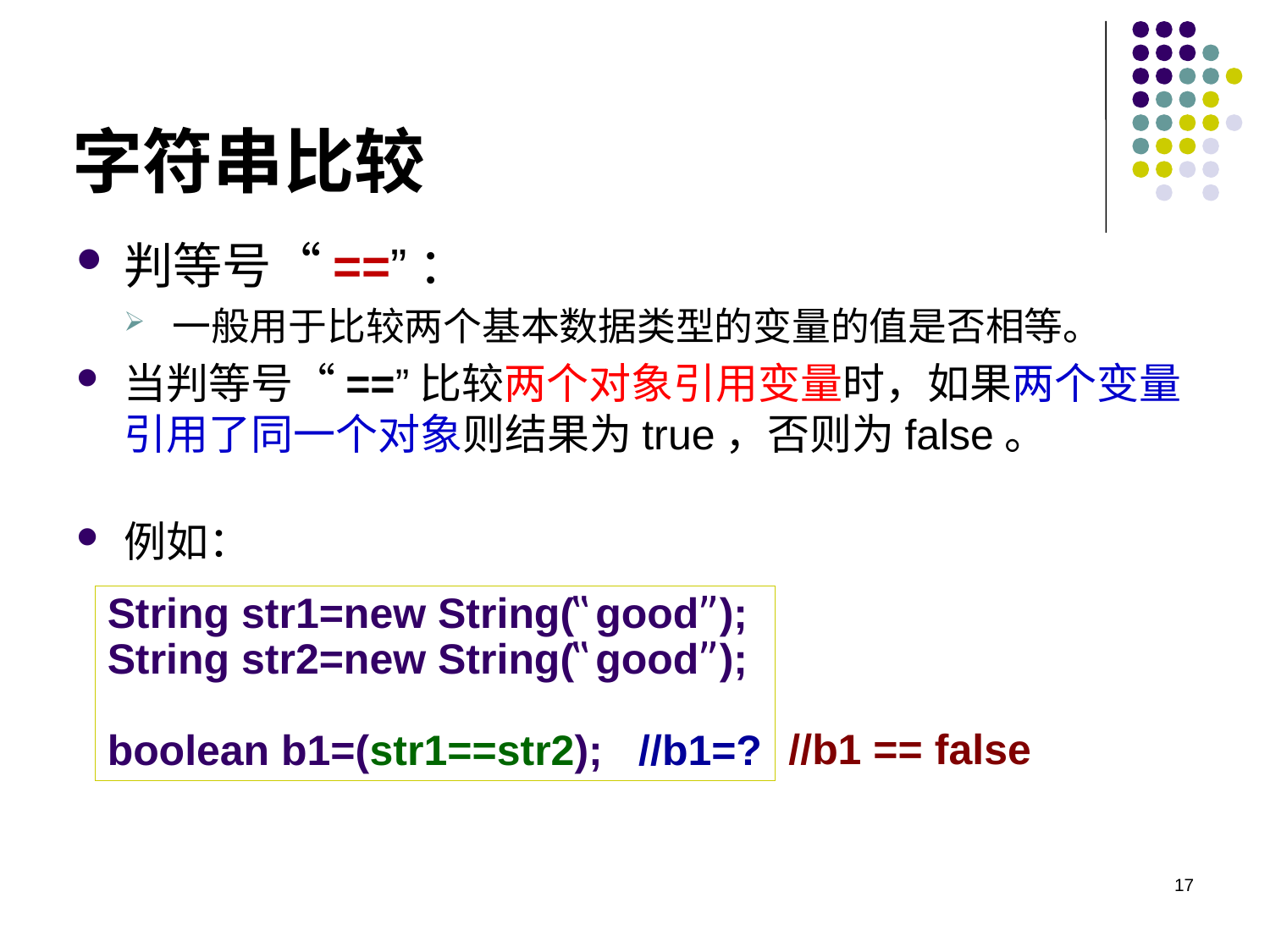

# 字符串比较
判等号“==”：
一般用于比较两个基本数据类型的变量的值是否相等。
当判等号“==”比较两个对象引用变量时，如果两个变量引用了同一个对象则结果为true，否则为false。

例如：

String str1=new String(“good”);
String str2=new String(“good”);

boolean b1=(str1==str2);   //b1=?
//b1 == false
17